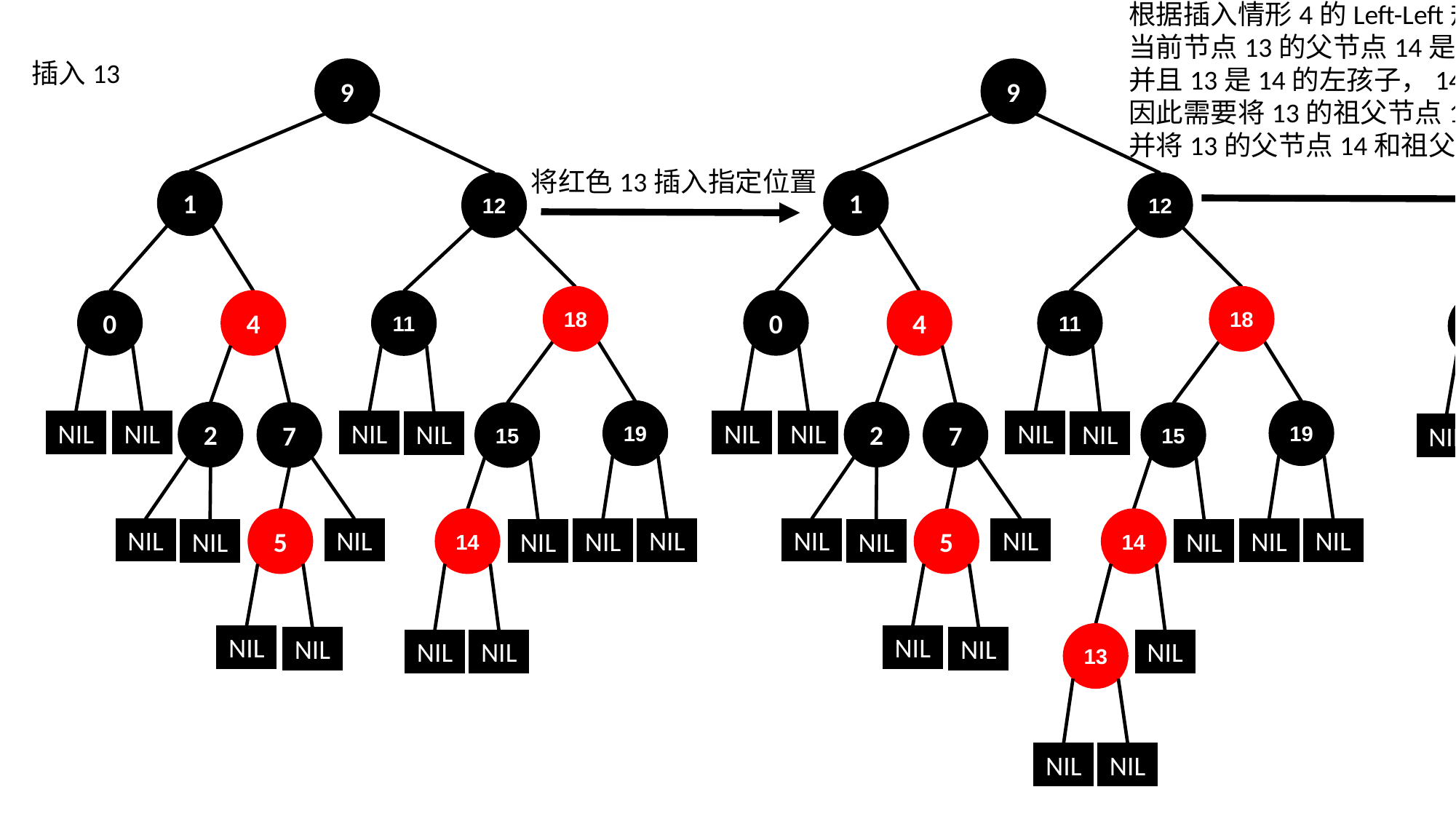

根据插入情形4的Left-Left规则：
当前节点13的父节点14是红色，叔节点NIL是黑色，
并且13是14的左孩子，14是15的左孩子，
因此需要将13的祖父节点15进行右旋，
并将13的父节点14和祖父15颜色互换
插入13
9
9
9
将红色13插入指定位置
1
1
12
12
1
12
18
18
0
4
0
4
11
11
0
4
18
11
19
19
2
2
14
15
15
7
7
19
2
7
NIL
NIL
NIL
NIL
NIL
NIL
NIL
NIL
NIL
NIL
NIL
NIL
5
14
5
14
5
13
15
NIL
NIL
NIL
NIL
NIL
NIL
NIL
NIL
NIL
NIL
NIL
NIL
NIL
NIL
NIL
NIL
NIL
13
NIL
NIL
NIL
NIL
NIL
NIL
NIL
NIL
NIL
NIL
NIL
NIL
NIL
NIL
NIL